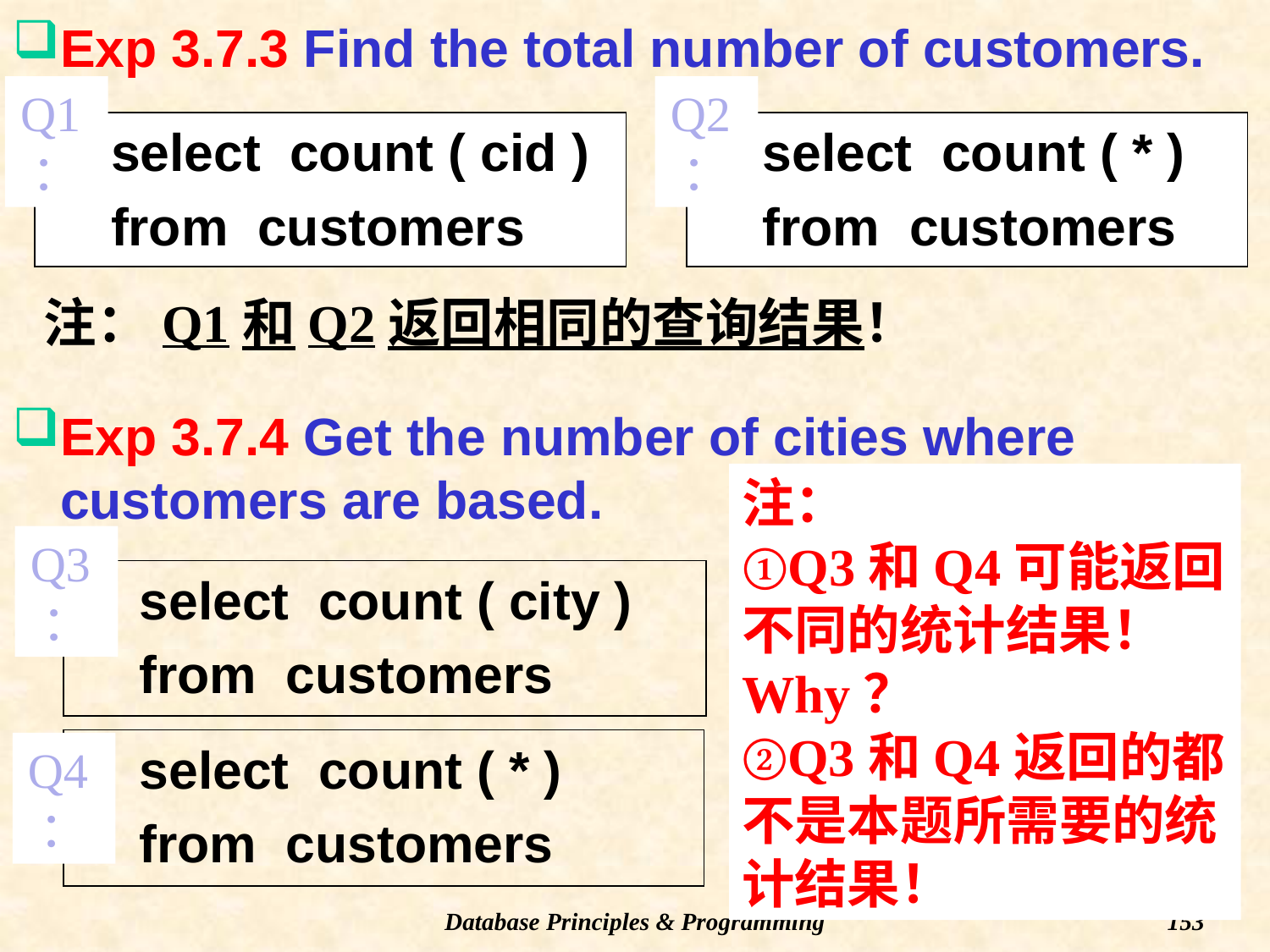

# Exp 3.7.3 Find the total number of customers.
Q1：
select  count ( cid )
from  customers
Q2：
select  count ( * )
from  customers
注：Q1和Q2返回相同的查询结果！
Exp 3.7.4 Get the number of cities where customers are based.
注：
Q3和Q4可能返回不同的统计结果！Why？
Q3和Q4返回的都不是本题所需要的统计结果！
Q3：
select  count ( city )
from  customers
select  count ( * )
from  customers
Q4：

Database Principles & Programming
153